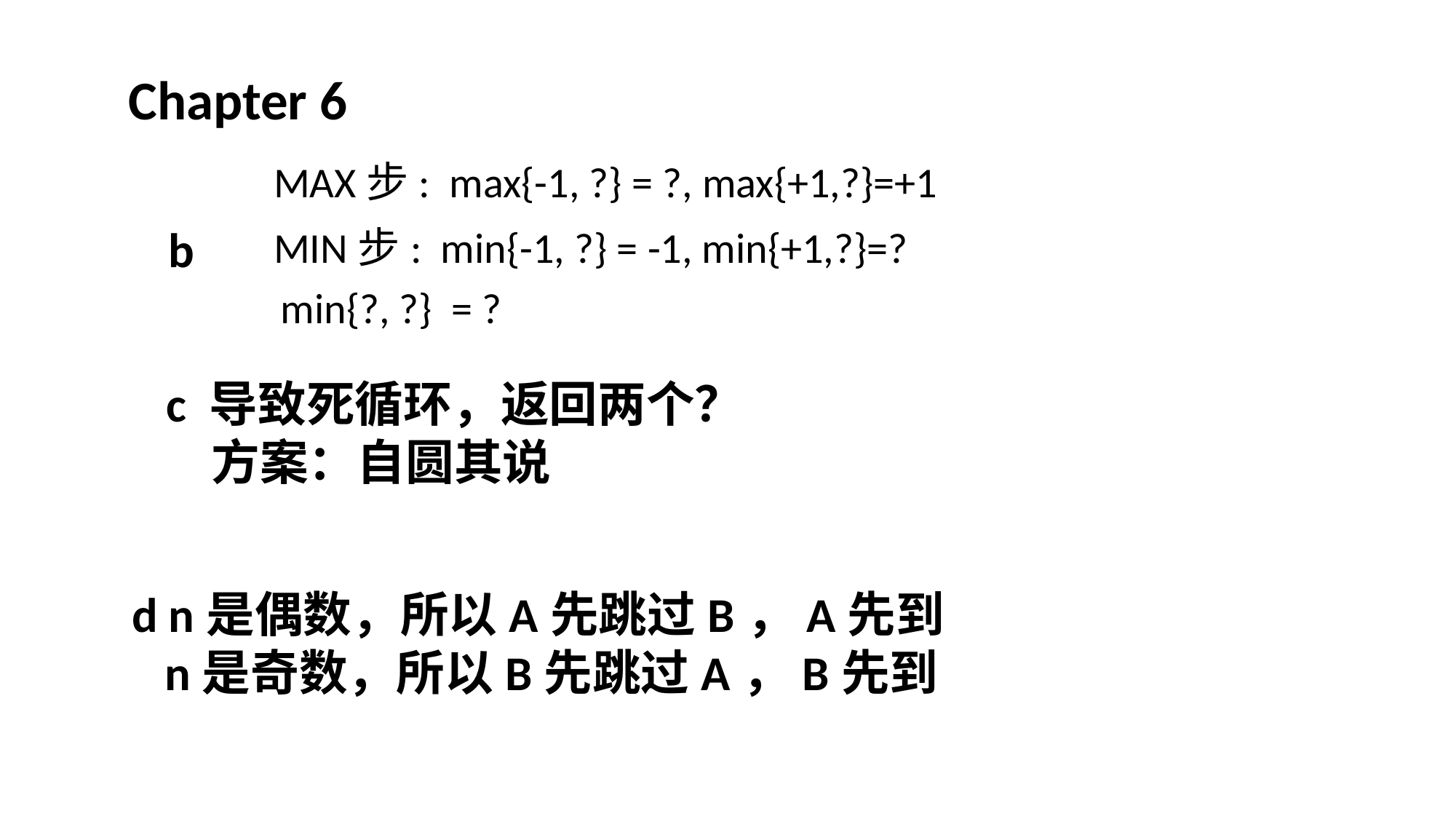

Chapter 6
MAX步:  max{-1, ?} = ?, max{+1,?}=+1
b
MIN步:  min{-1, ?} = -1, min{+1,?}=?
min{?, ?}  = ?
c 导致死循环，返回两个？
   方案：自圆其说
d n是偶数，所以A先跳过B，A先到
   n是奇数，所以B先跳过A，B先到